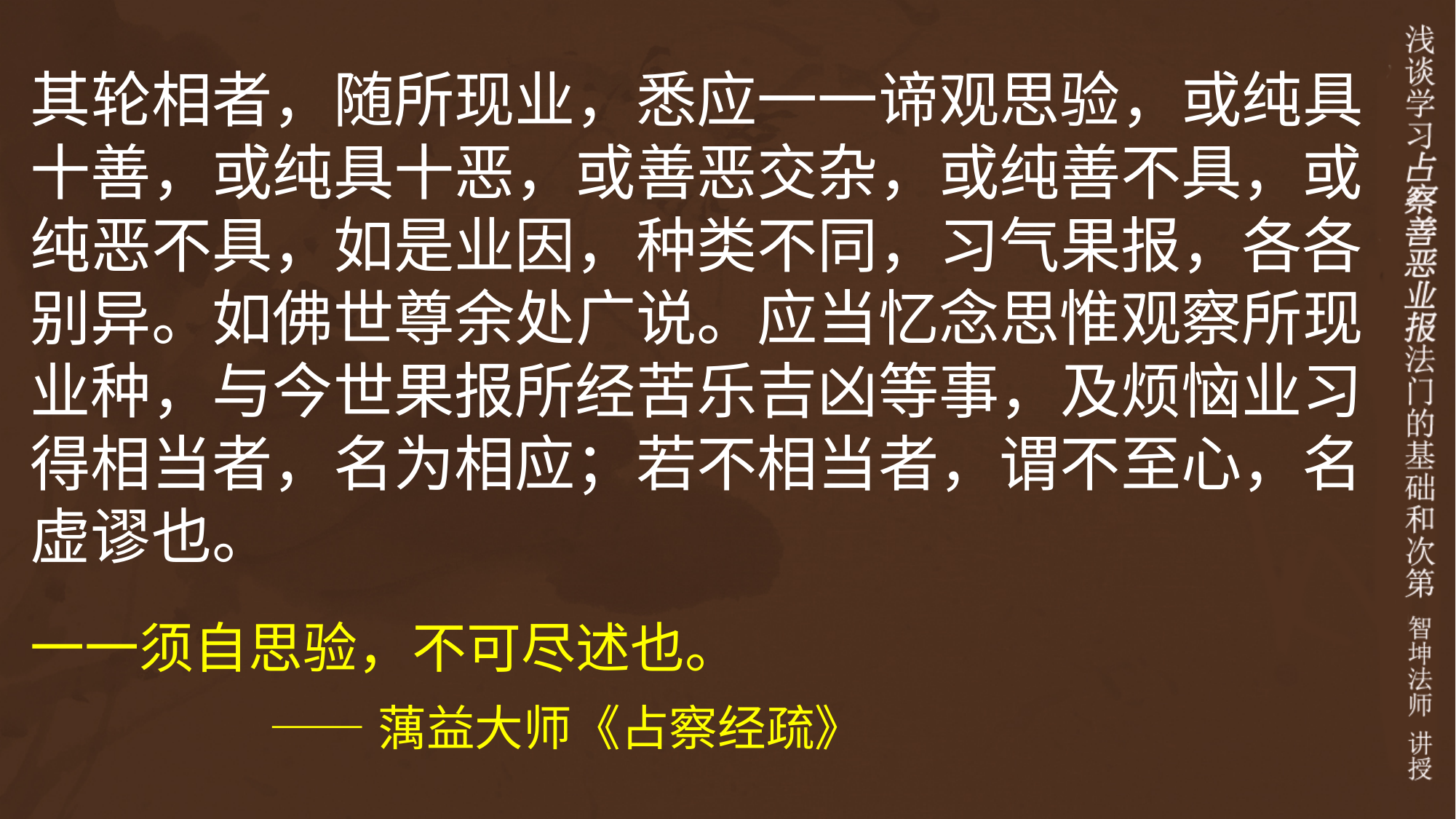

其轮相者，随所现业，悉应一一谛观思验，或纯具十善，或纯具十恶，或善恶交杂，或纯善不具，或纯恶不具，如是业因，种类不同，习气果报，各各别异。如佛世尊余处广说。应当忆念思惟观察所现业种，与今世果报所经苦乐吉凶等事，及烦恼业习得相当者，名为相应；若不相当者，谓不至心，名虚谬也。
一一须自思验，不可尽述也。
                ——蕅益大师《占察经疏》